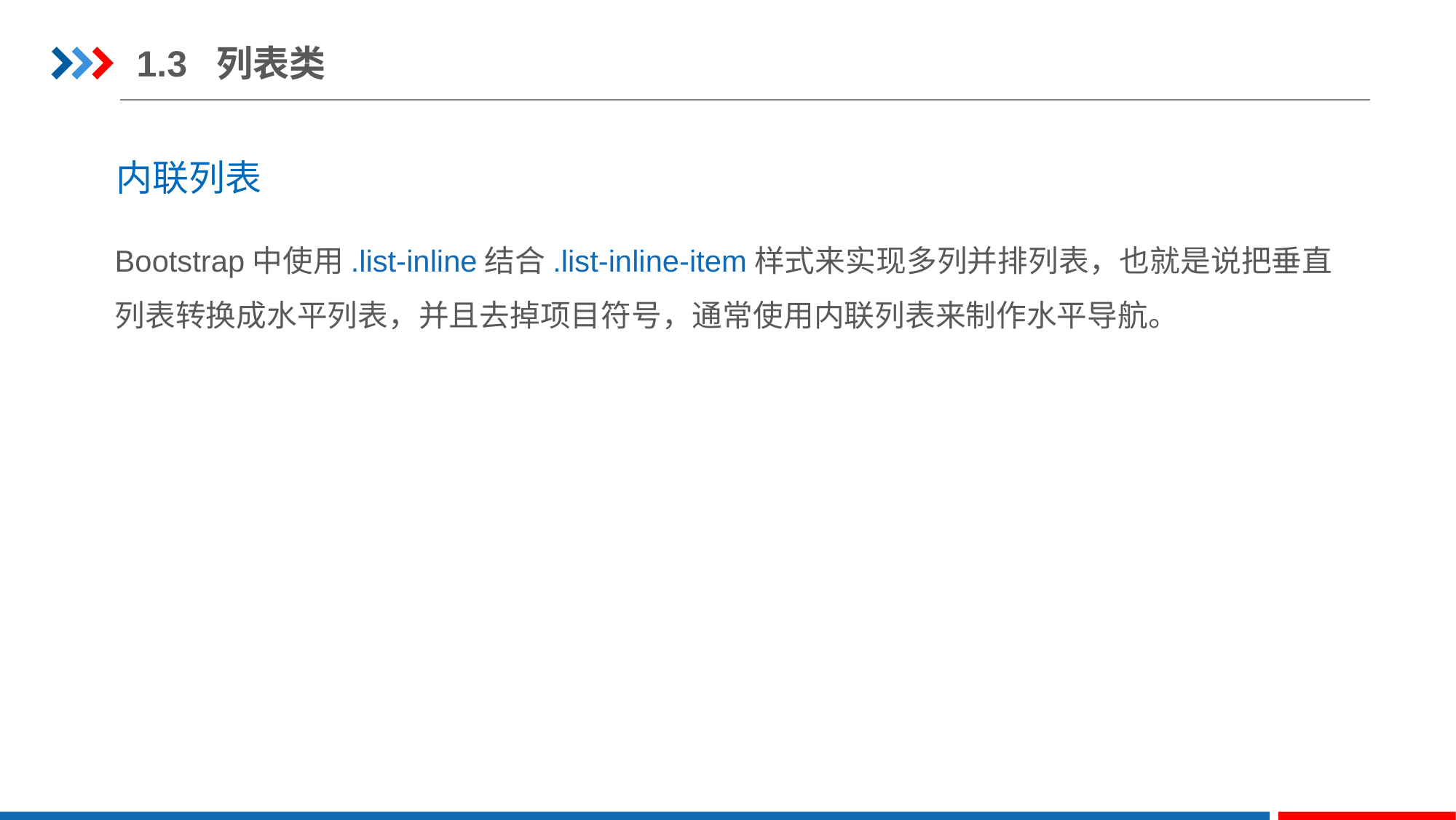

1.3  列表类
内联列表
Bootstrap中使用.list-inline结合.list-inline-item样式来实现多列并排列表，也就是说把垂直列表转换成水平列表，并且去掉项目符号，通常使用内联列表来制作水平导航。